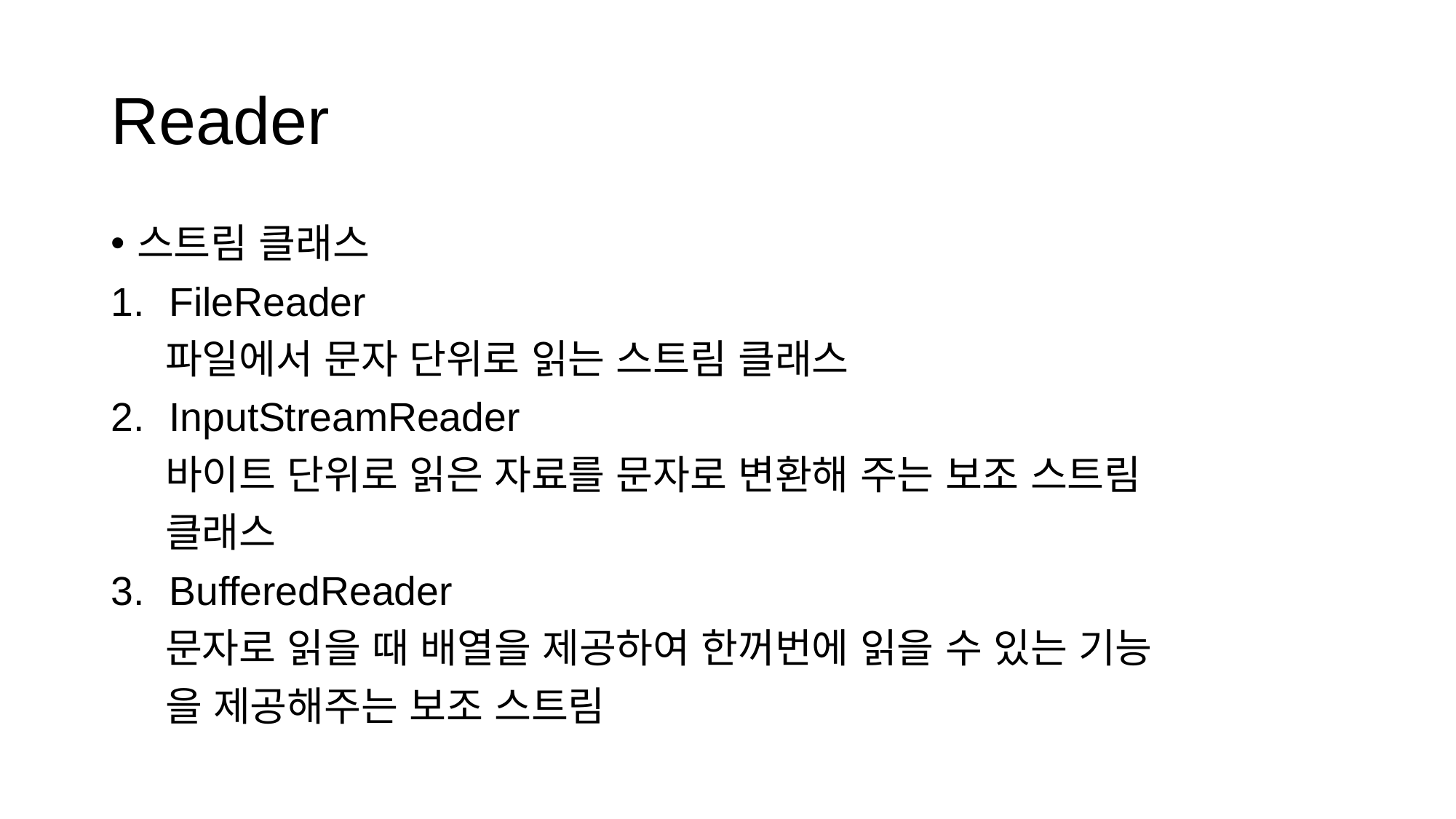

# Reader
스트림 클래스
FileReader
    파일에서 문자 단위로 읽는 스트림 클래스
InputStreamReader
    바이트 단위로 읽은 자료를 문자로 변환해 주는 보조 스트림
    클래스
BufferedReader
    문자로 읽을 때 배열을 제공하여 한꺼번에 읽을 수 있는 기능
    을 제공해주는 보조 스트림